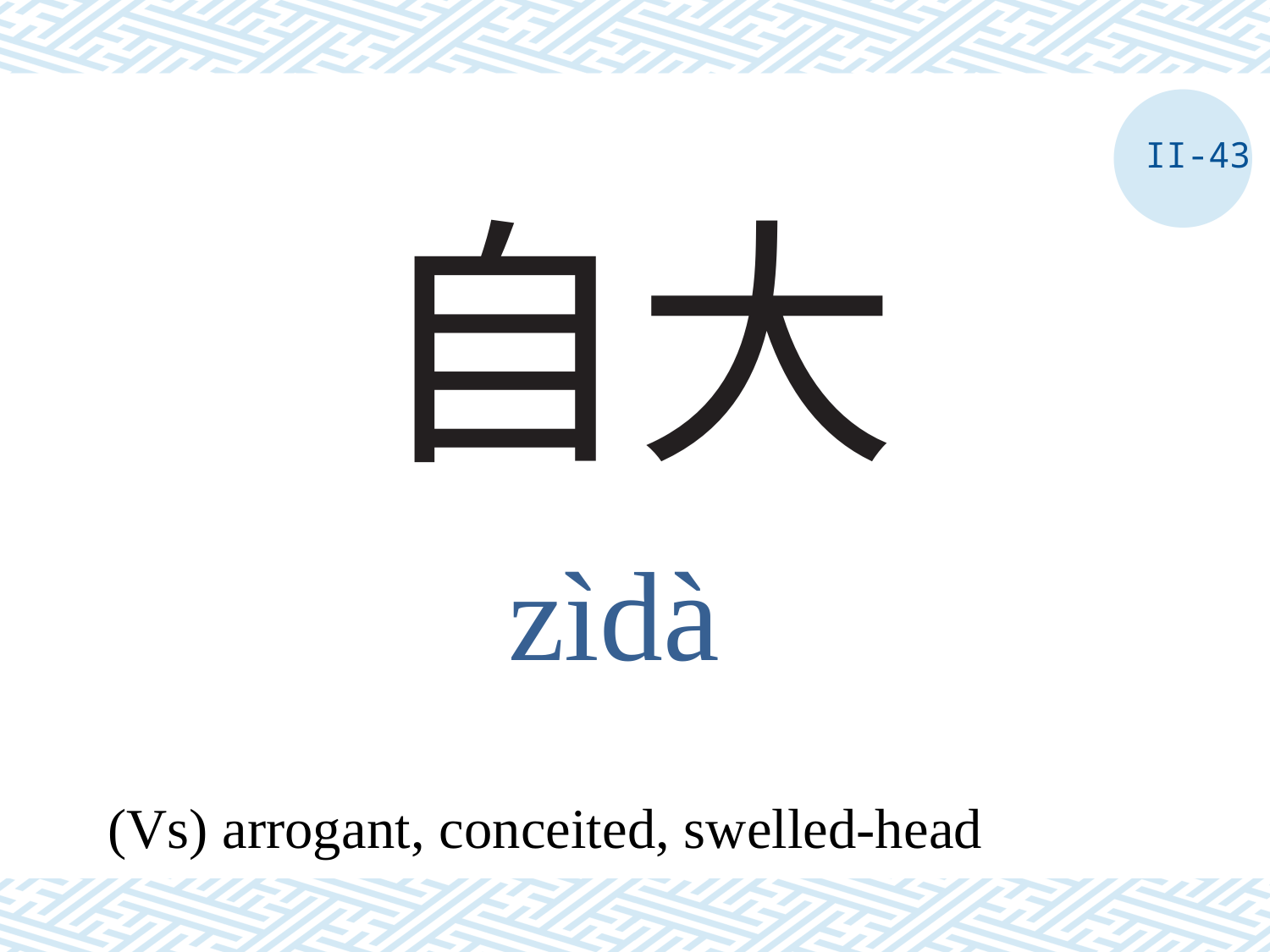

II-43

# 自大
zìdà
(Vs) arrogant, conceited, swelled-head